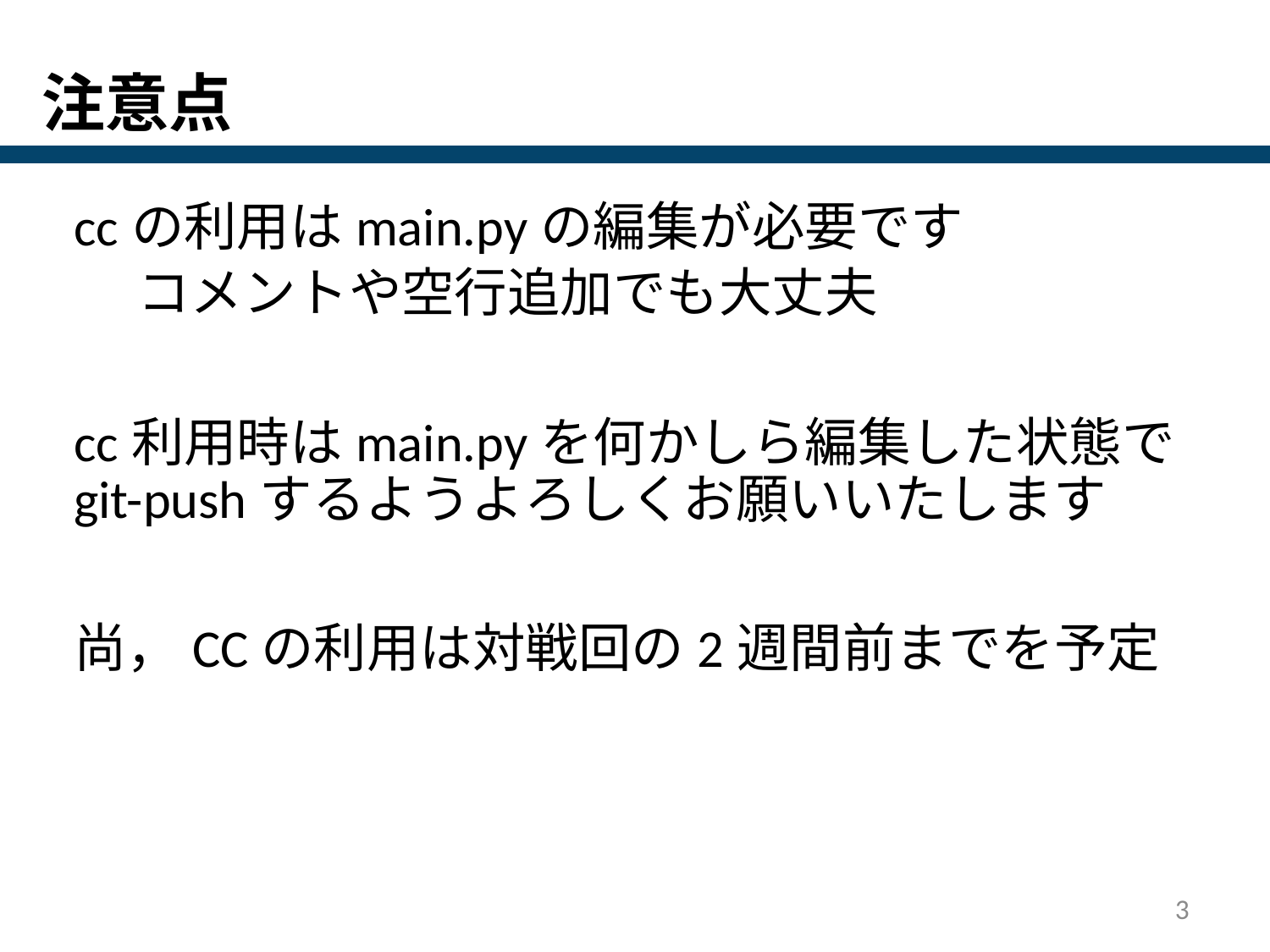

# 注意点
ccの利用はmain.pyの編集が必要です
コメントや空行追加でも大丈夫

cc利用時はmain.pyを何かしら編集した状態でgit-pushするようよろしくお願いいたします

尚，CCの利用は対戦回の2週間前までを予定

3